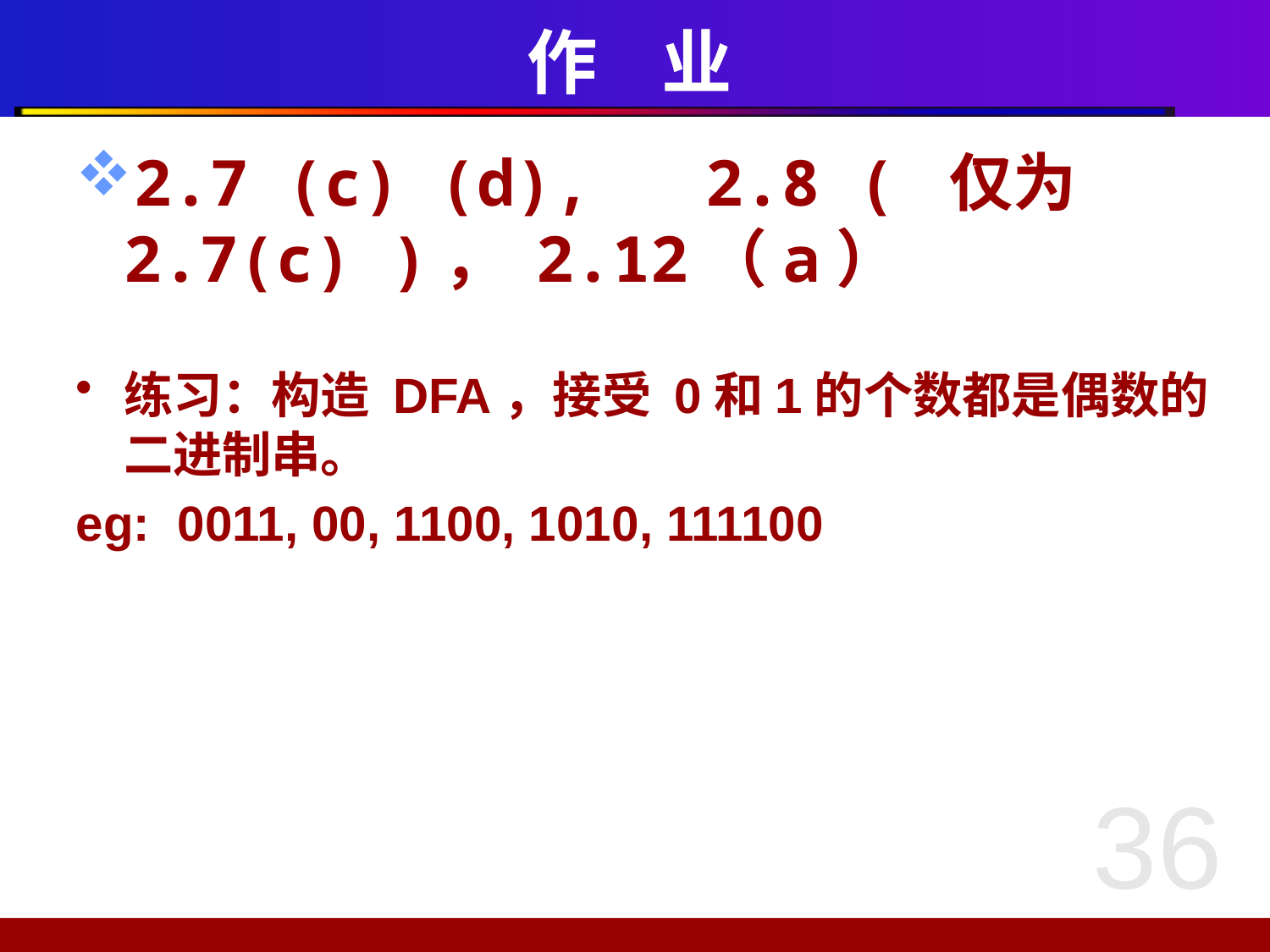

# 作    业
2.7 (c) (d),   2.8 ( 仅为2.7(c) )， 2.12（a）

练习：构造 DFA，接受 0和1的个数都是偶数的二进制串。
eg:  0011, 00, 1100, 1010, 111100
36